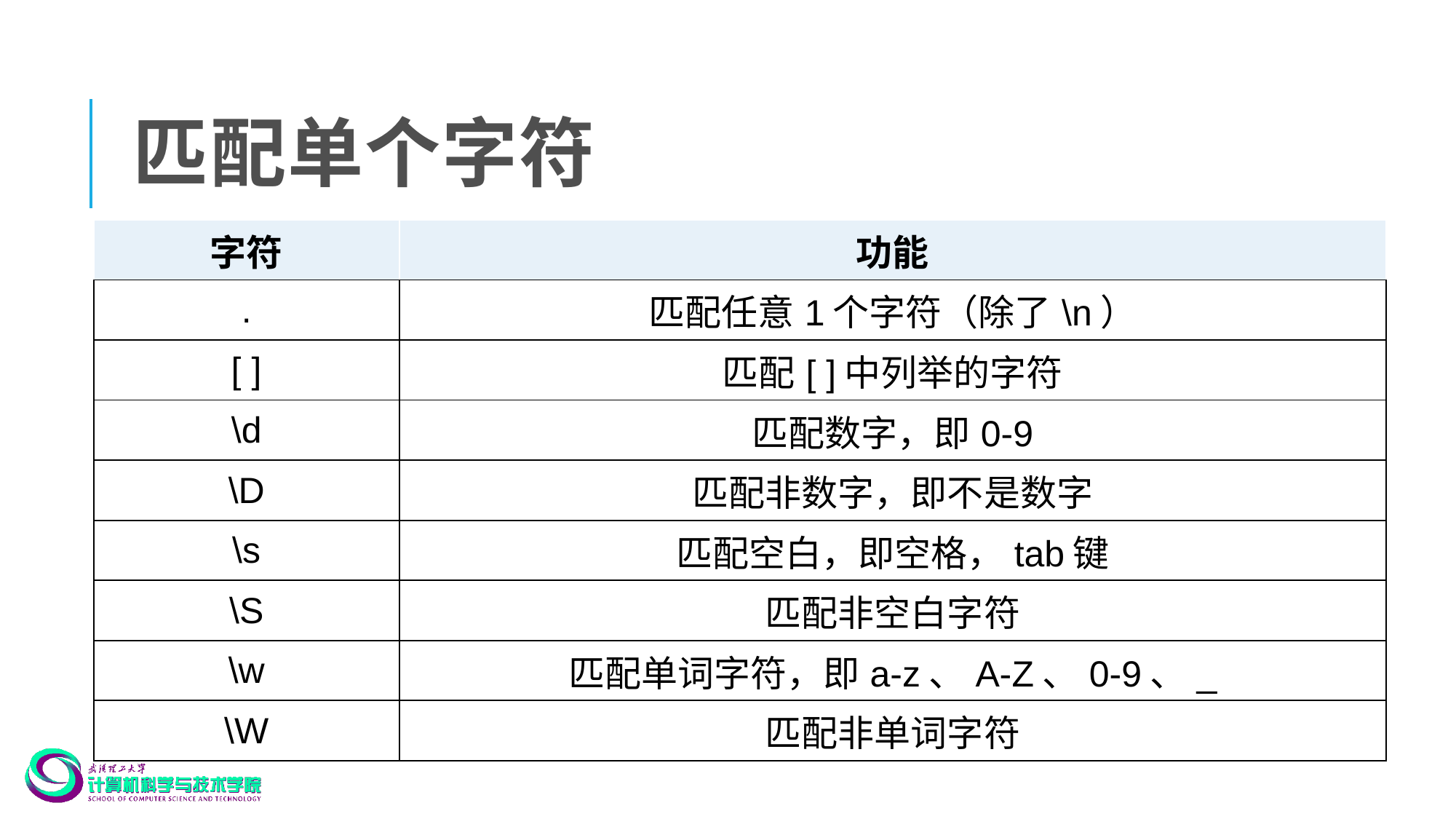

# 匹配单个字符
| 字符 | 功能 |
| --- | --- |
| . | 匹配任意1个字符（除了\n） |
| [ ] | 匹配[ ]中列举的字符 |
| \d | 匹配数字，即0-9 |
| \D | 匹配非数字，即不是数字 |
| \s | 匹配空白，即空格，tab键 |
| \S | 匹配非空白字符 |
| \w | 匹配单词字符，即a-z、A-Z、0-9、\_ |
| \W | 匹配非单词字符 |